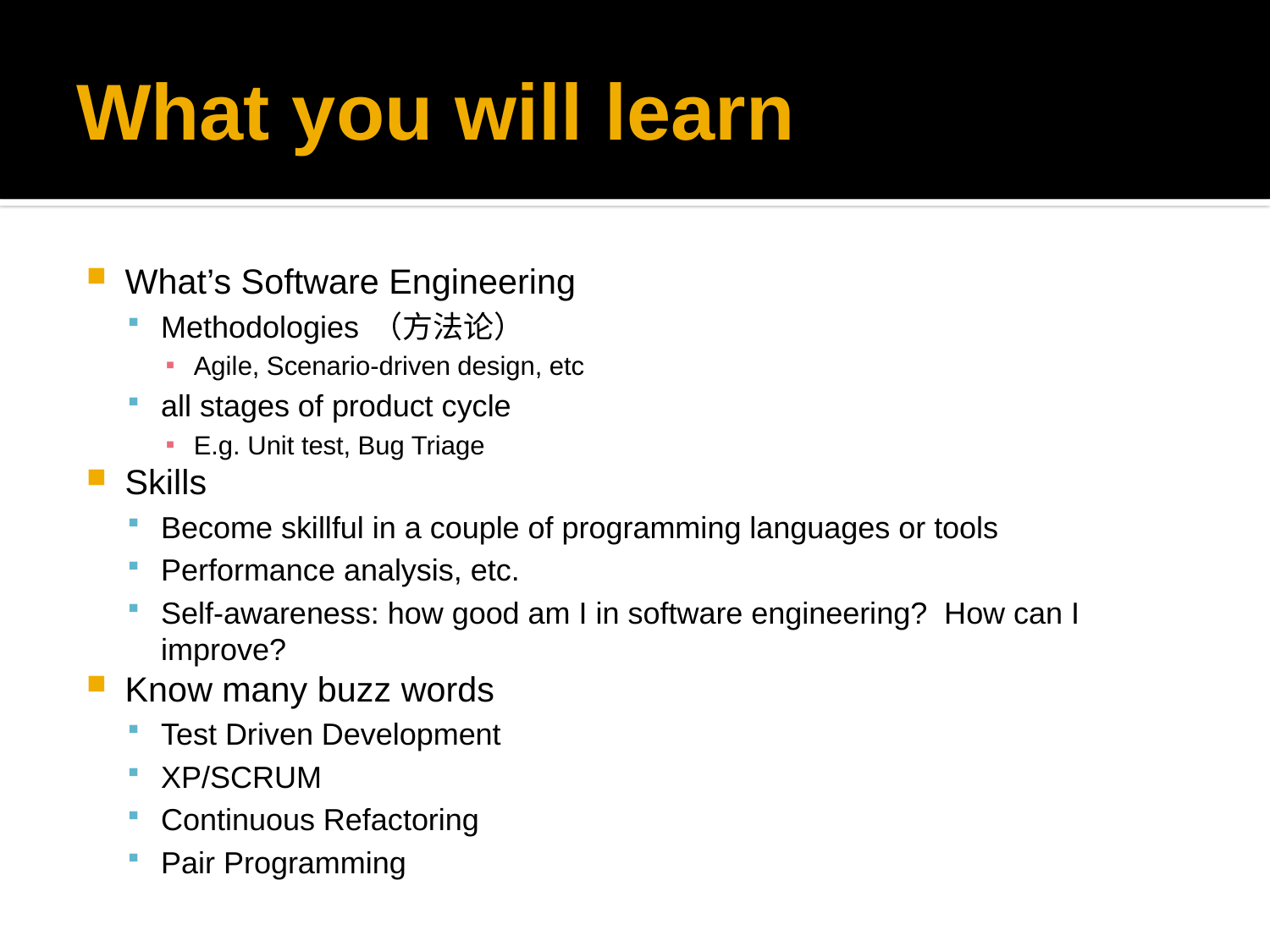

# What you will learn
What’s Software Engineering
Methodologies （方法论）
Agile, Scenario-driven design, etc
all stages of product cycle
E.g. Unit test, Bug Triage
Skills
Become skillful in a couple of programming languages or tools
Performance analysis, etc.
Self-awareness: how good am I in software engineering?  How can I improve?
Know many buzz words
Test Driven Development
XP/SCRUM
Continuous Refactoring
Pair Programming